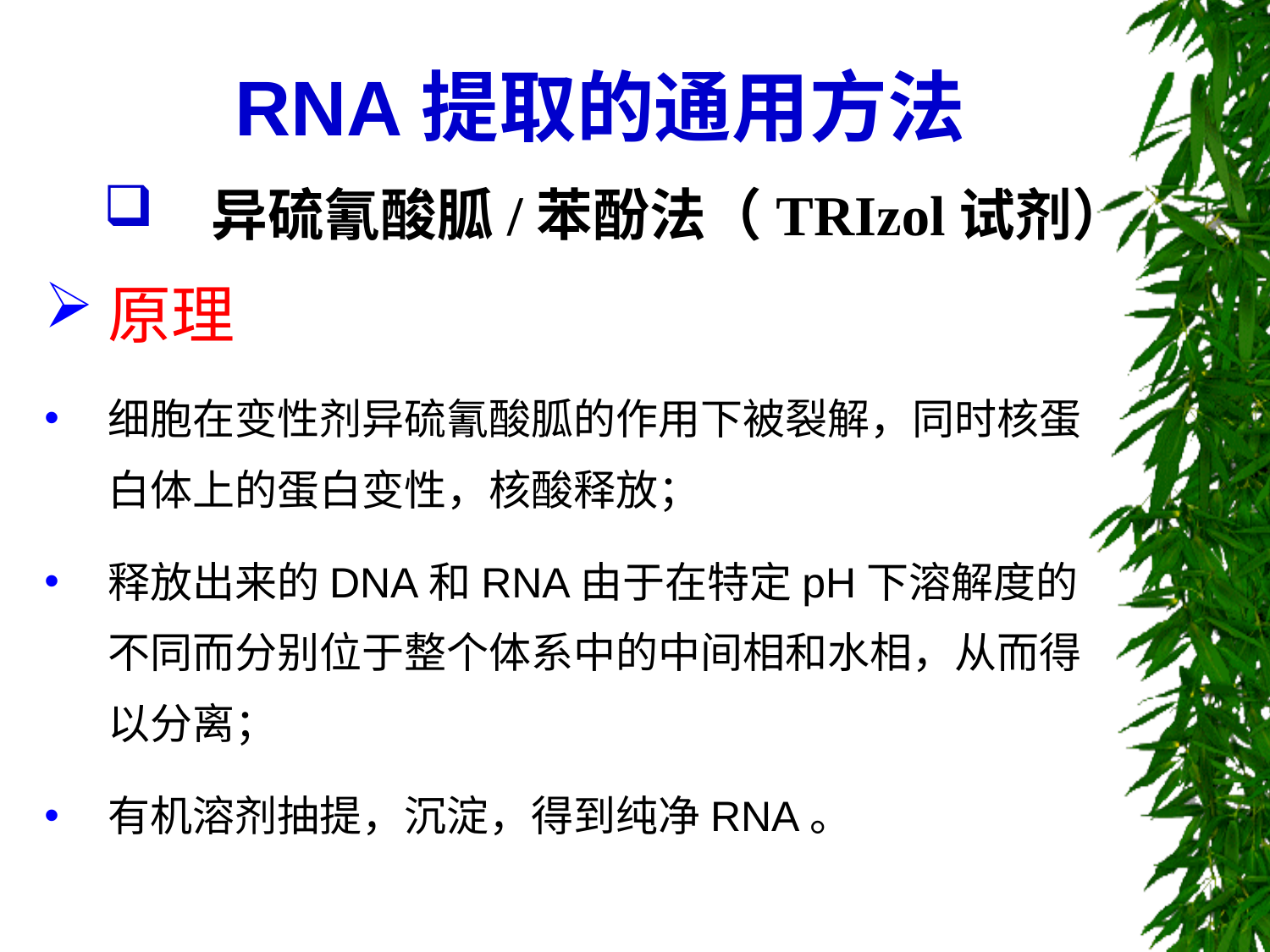

RNA提取的通用方法
　异硫氰酸胍/苯酚法（TRIzol试剂）
原理
细胞在变性剂异硫氰酸胍的作用下被裂解，同时核蛋白体上的蛋白变性，核酸释放；
释放出来的DNA和RNA由于在特定pH下溶解度的不同而分别位于整个体系中的中间相和水相，从而得以分离；
有机溶剂抽提，沉淀，得到纯净RNA。